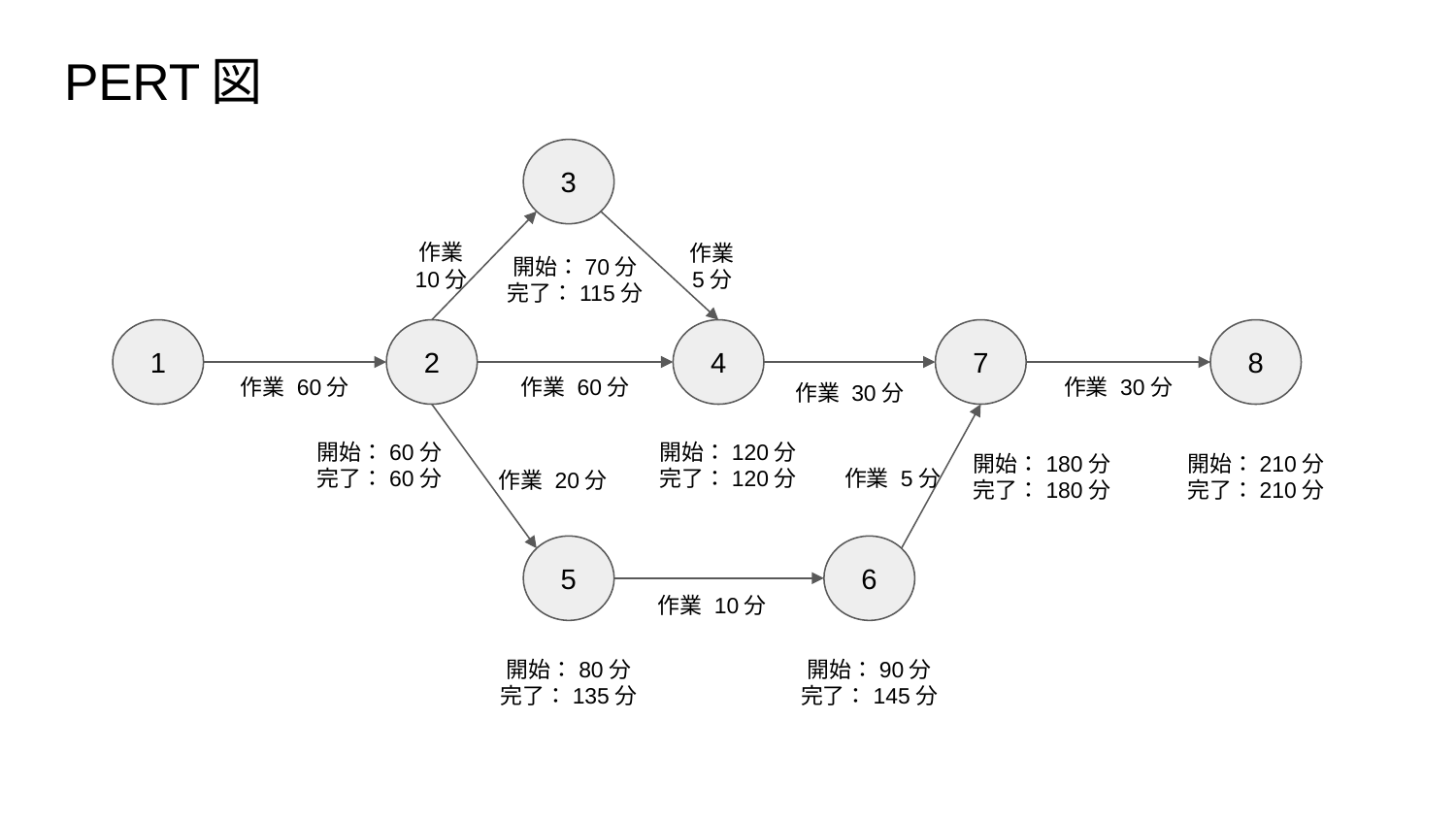

# PERT図
3
開始：70分
完了：115分
作業
10分
作業
5分
1
2
4
7
8
作業 30分
作業 60分
作業 60分
作業 30分
開始：60分
完了：60分
開始：120分
完了：120分
開始：180分
完了：180分
開始：210分
完了：210分
作業 5分
作業 20分
5
6
作業 10分
開始：80分
完了：135分
開始：90分
完了：145分